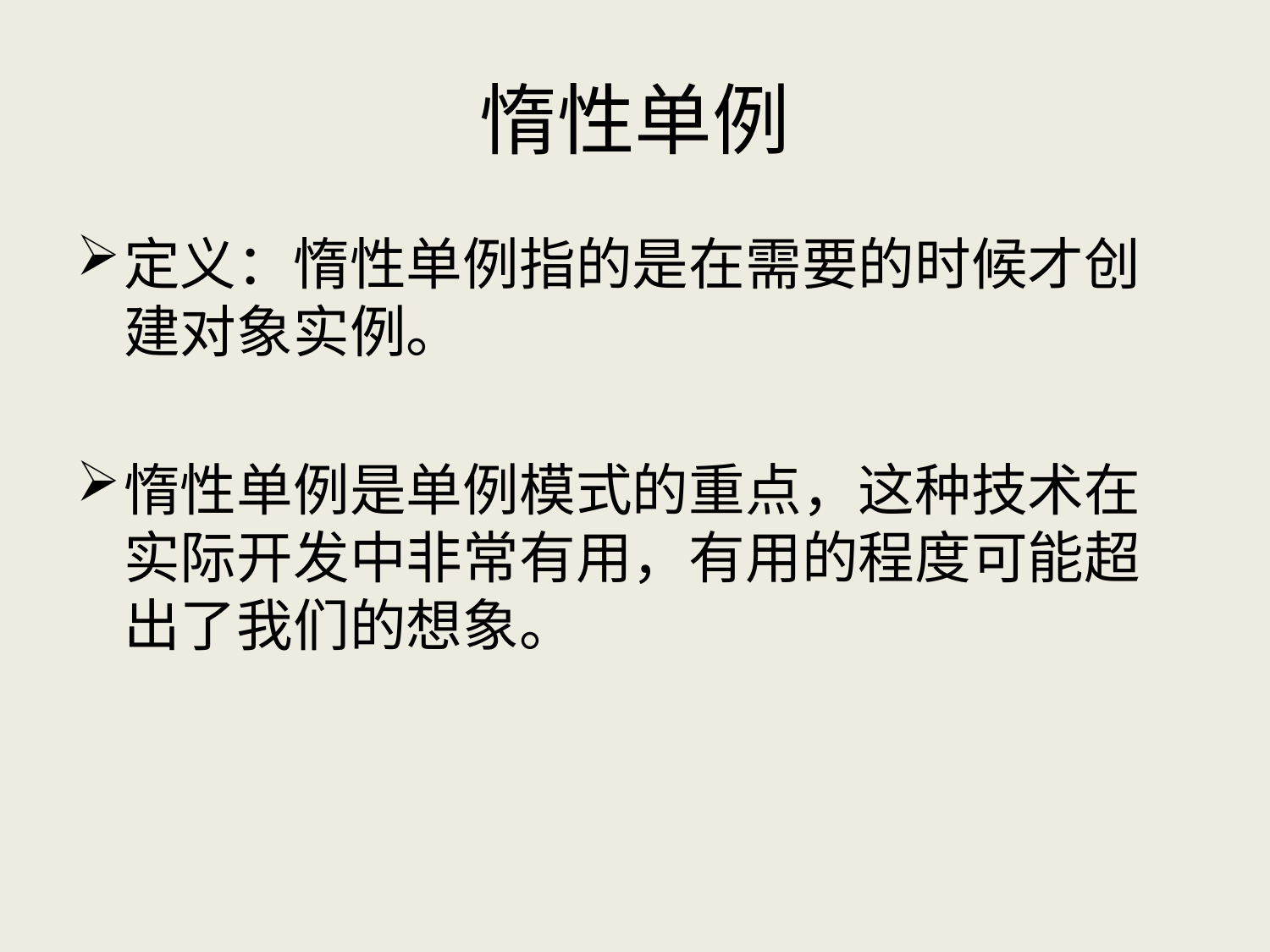

# 惰性单例
定义：惰性单例指的是在需要的时候才创建对象实例。

惰性单例是单例模式的重点，这种技术在实际开发中非常有用，有用的程度可能超出了我们的想象。